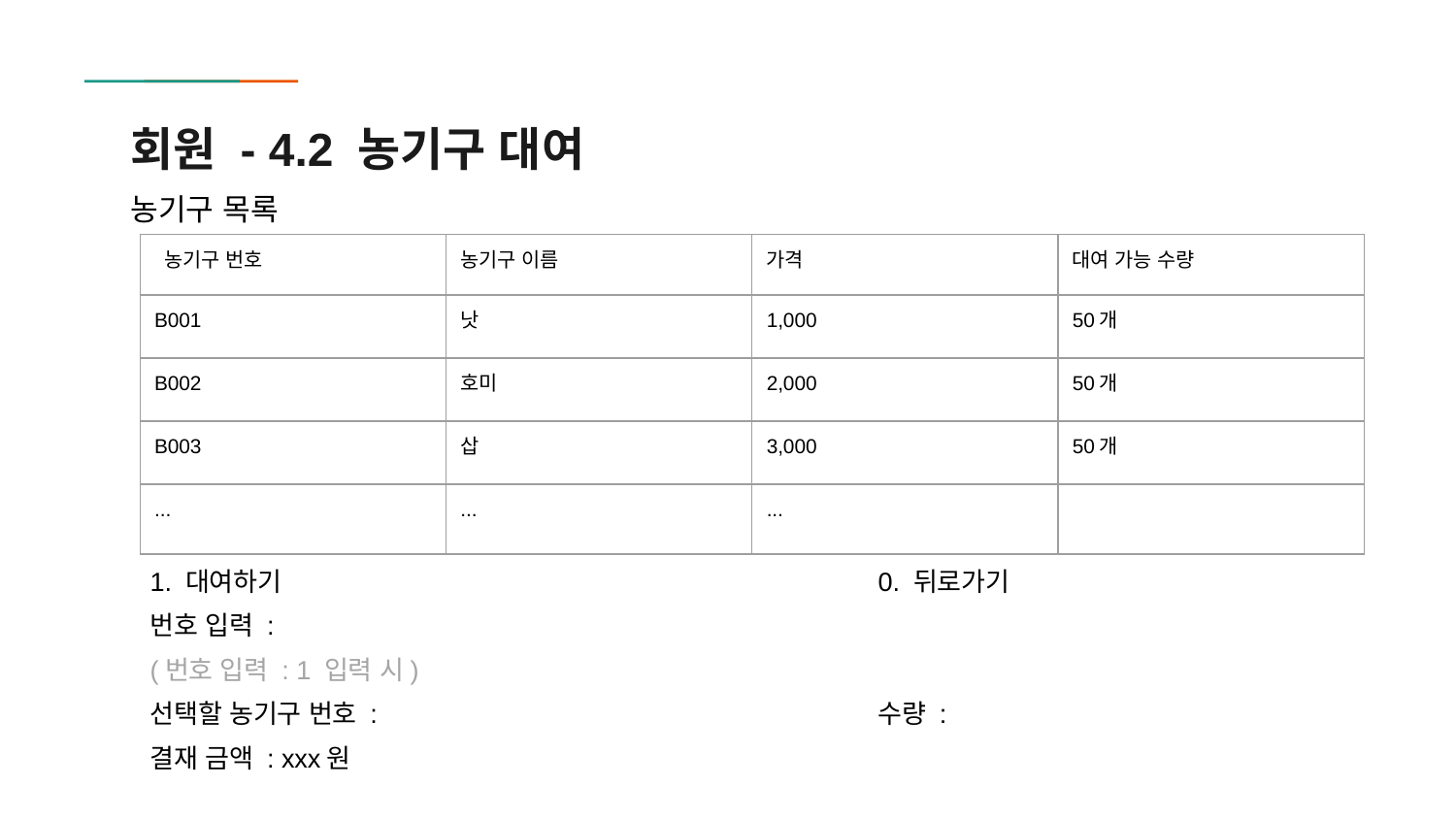

# 회원 - 4.2 농기구 대여
농기구 목록
| 농기구 번호 | 농기구 이름 | 가격 | 대여 가능 수량 |
| --- | --- | --- | --- |
| B001 | 낫 | 1,000 | 50개 |
| B002 | 호미 | 2,000 | 50개 |
| B003 | 삽 | 3,000 | 50개 |
| ... | ... | ... |  |
1. 대여하기 					0. 뒤로가기
번호 입력 :
(번호 입력 : 1 입력 시)
선택할 농기구 번호 : 				수량 :
결재 금액 : xxx원